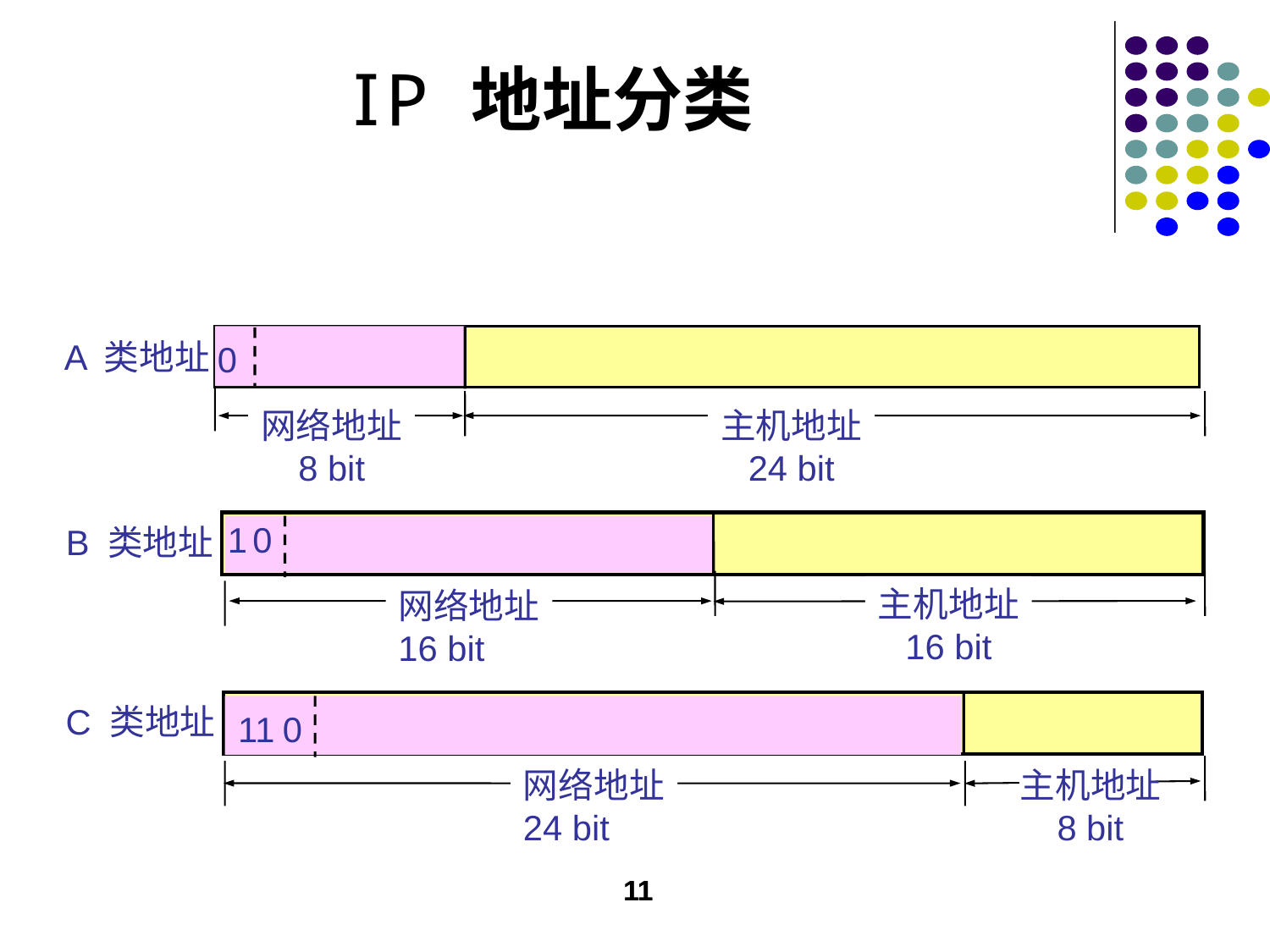

# IP 地址分类

A 类地址
0

网络地址
8 bit
主机地址
24 bit

1
0

B 类地址

主机地址
16 bit
网络地址
16 bit

C 类地址

11
1
0

主机地址
8 bit

网络地址
24 bit

11
11